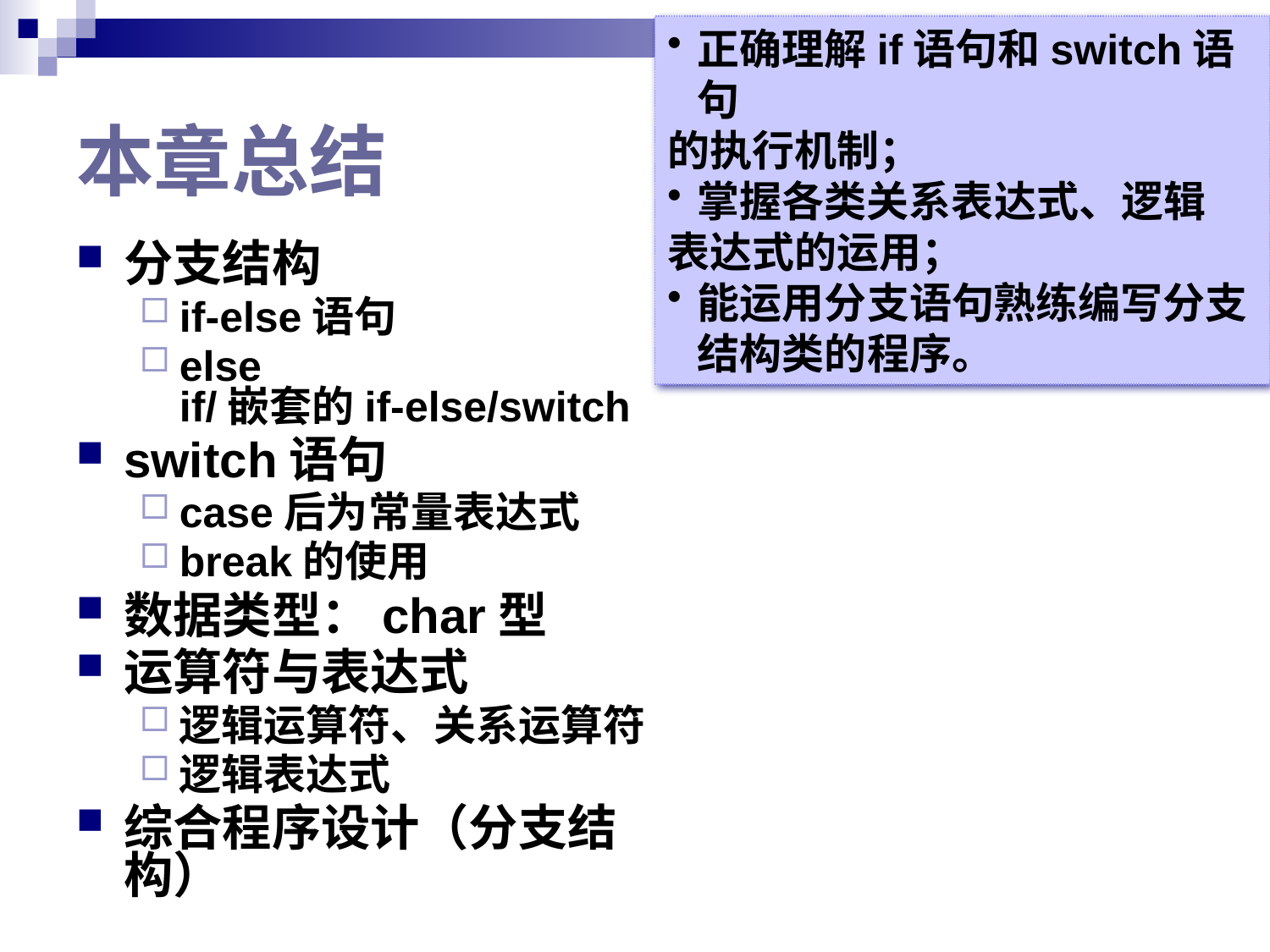

正确理解if语句和switch语句
的执行机制；
掌握各类关系表达式、逻辑
表达式的运用；
能运用分支语句熟练编写分支结构类的程序。
# 本章总结
分支结构
if-else语句
else if/嵌套的if-else/switch
switch语句
case后为常量表达式
break的使用
数据类型：char型
运算符与表达式
逻辑运算符、关系运算符
逻辑表达式
综合程序设计（分支结构）